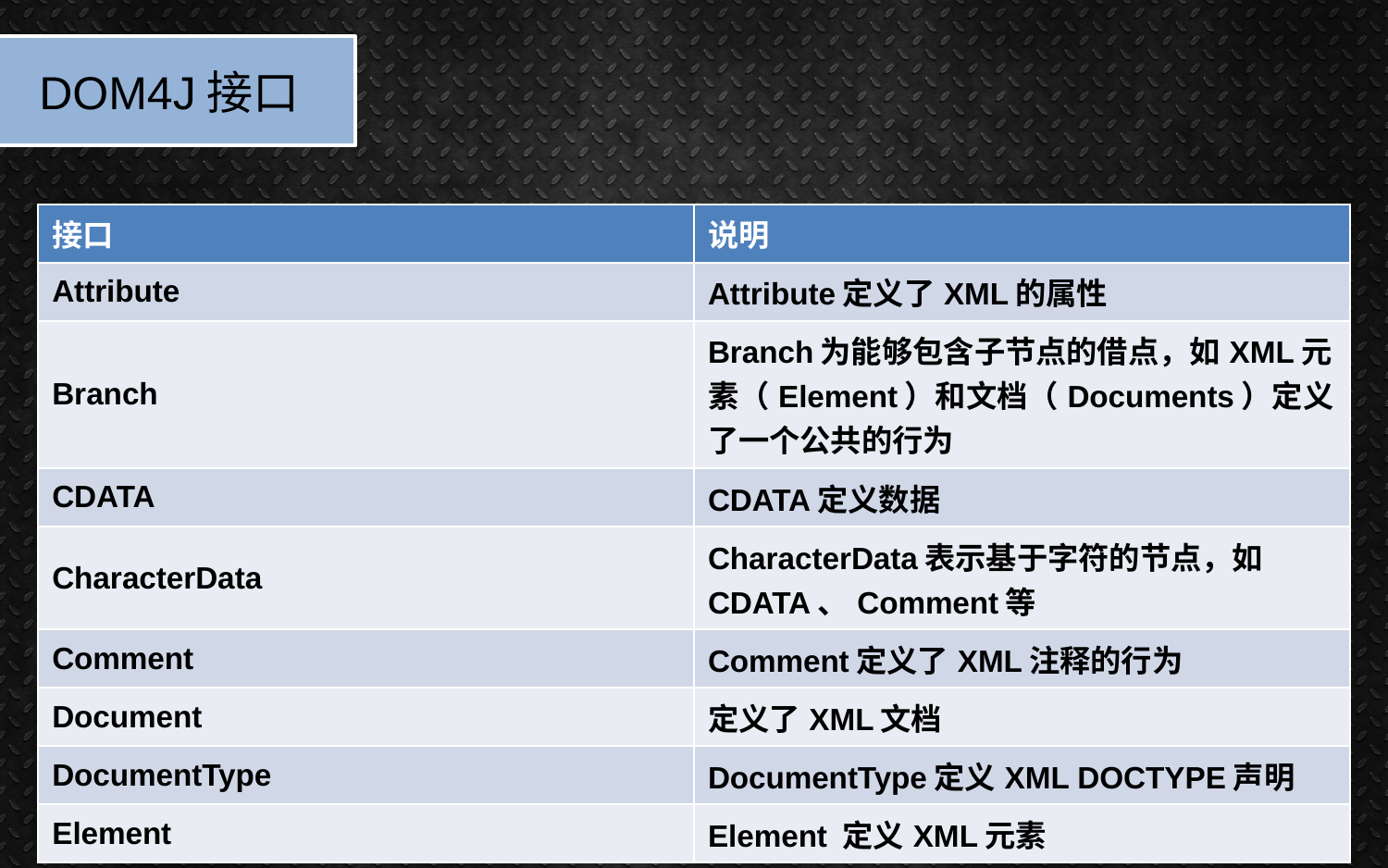

DOM4J接口
| 接口 | 说明 |
| --- | --- |
| Attribute | Attribute定义了XML的属性 |
| Branch | Branch为能够包含子节点的借点，如XML元素（Element）和文档（Documents）定义了一个公共的行为 |
| CDATA | CDATA定义数据 |
| CharacterData | CharacterData表示基于字符的节点，如CDATA、Comment等 |
| Comment | Comment定义了XML注释的行为 |
| Document | 定义了XML文档 |
| DocumentType | DocumentType定义XML DOCTYPE声明 |
| Element | Element 定义XML元素 |